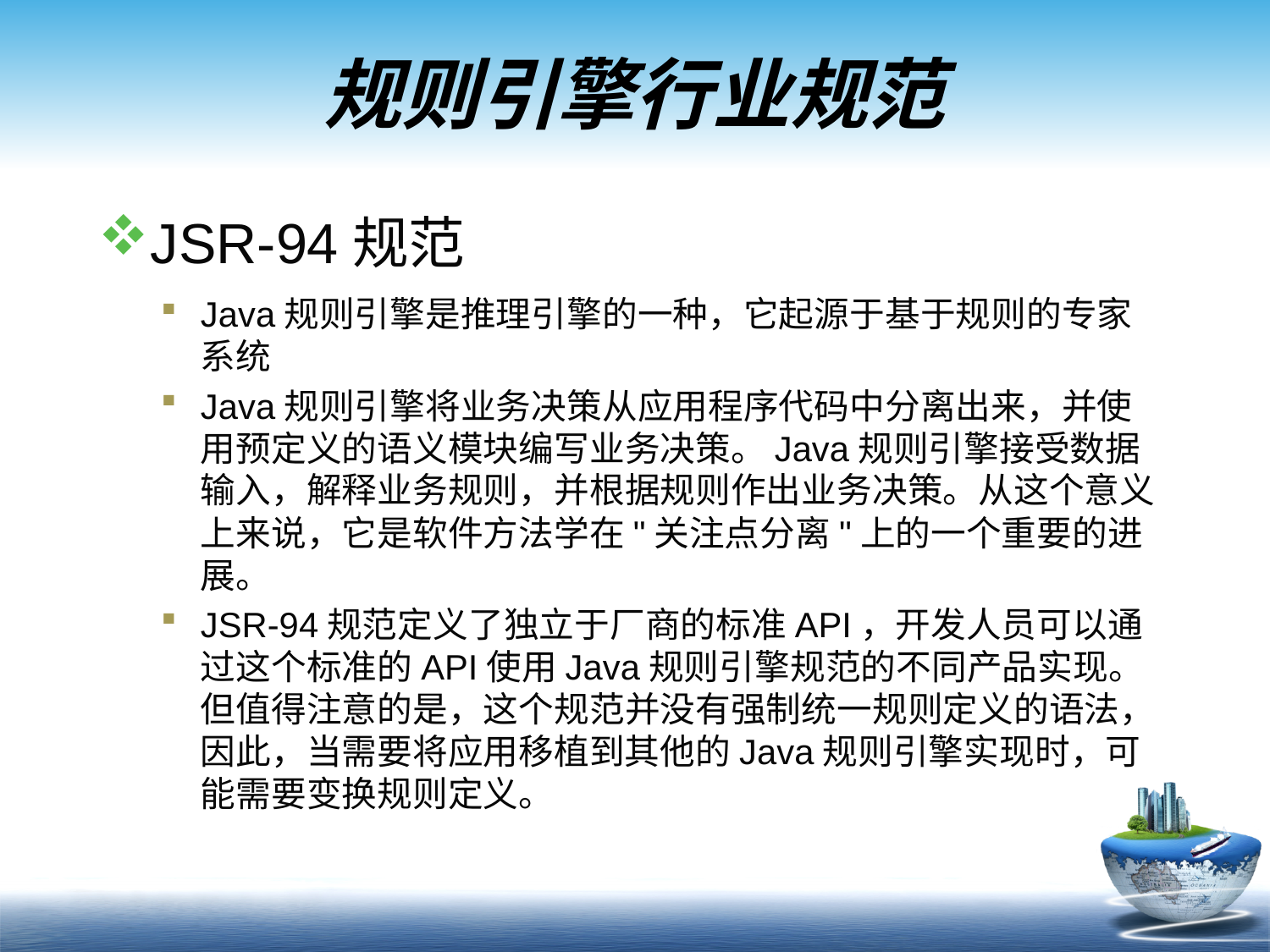

# 规则引擎行业规范
JSR-94规范
Java规则引擎是推理引擎的一种，它起源于基于规则的专家系统
Java规则引擎将业务决策从应用程序代码中分离出来，并使用预定义的语义模块编写业务决策。Java规则引擎接受数据输入，解释业务规则，并根据规则作出业务决策。从这个意义上来说，它是软件方法学在"关注点分离"上的一个重要的进展。
JSR-94规范定义了独立于厂商的标准API，开发人员可以通过这个标准的API使用Java规则引擎规范的不同产品实现。但值得注意的是，这个规范并没有强制统一规则定义的语法，因此，当需要将应用移植到其他的Java规则引擎实现时，可能需要变换规则定义。